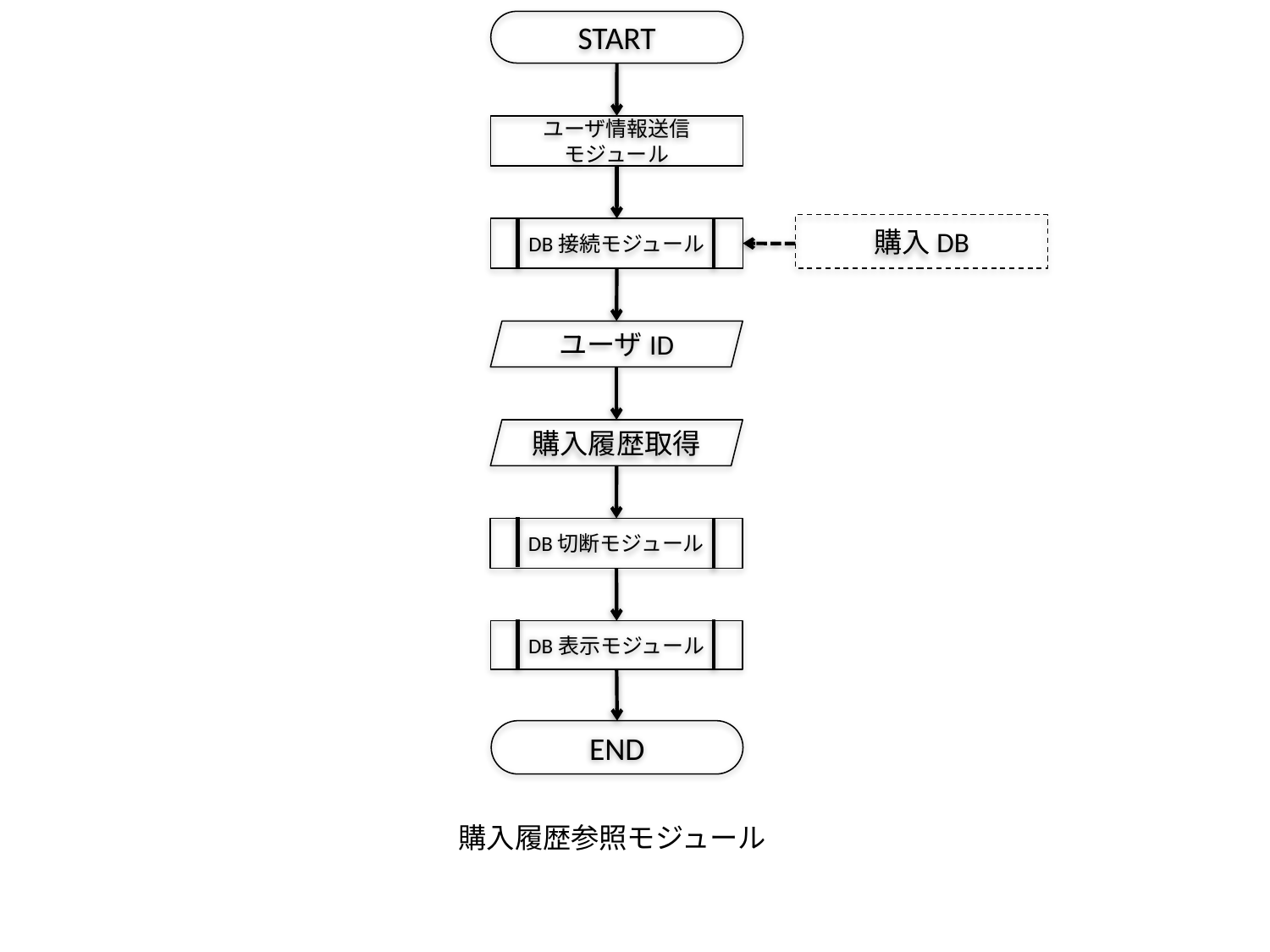

START
ユーザ情報送信
モジュール
購入DB
DB接続モジュール
ユーザID
購入履歴取得
DB切断モジュール
DB表示モジュール
END
購入履歴参照モジュール